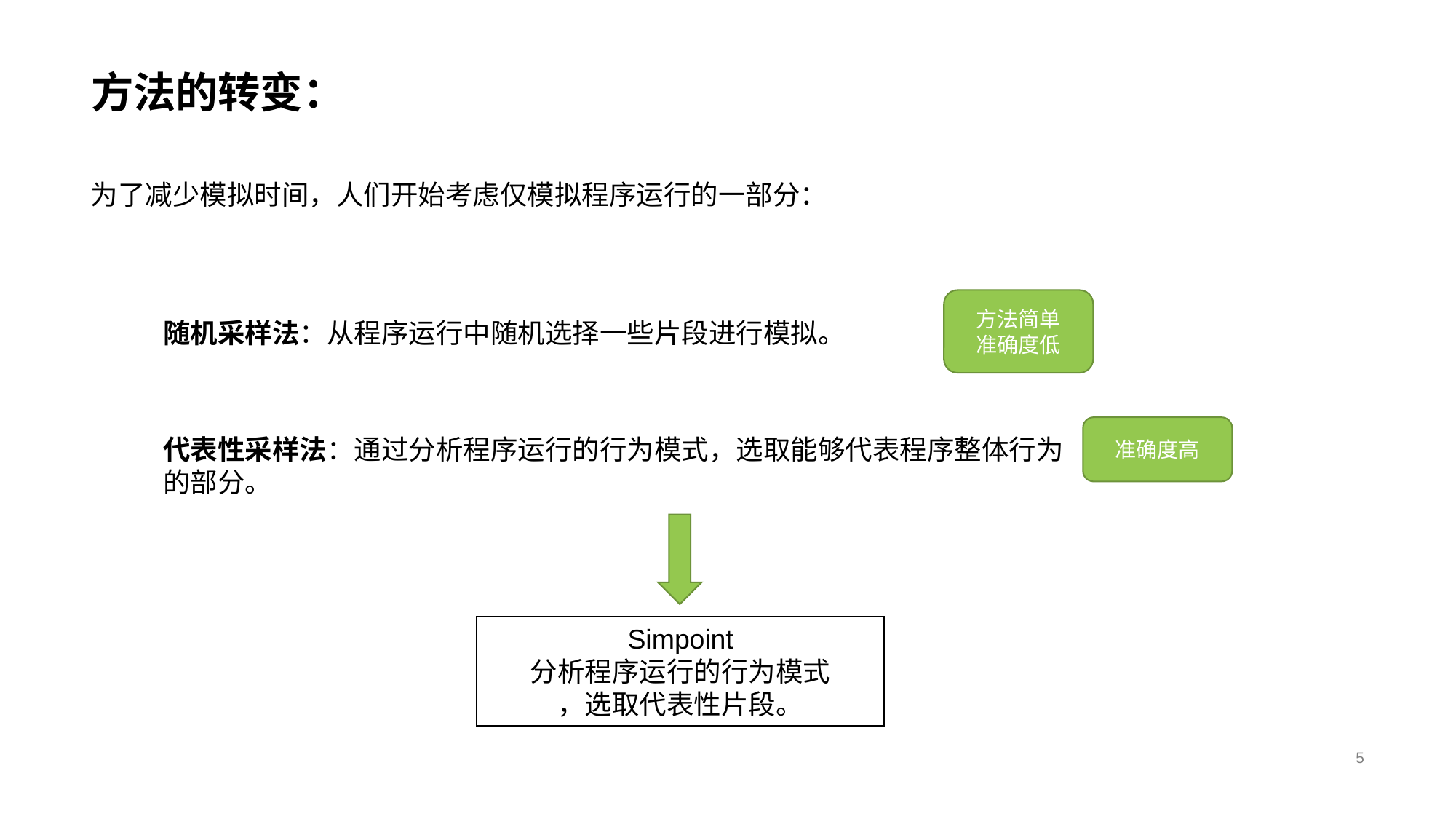

# 方法的转变：
为了减少模拟时间，人们开始考虑仅模拟程序运行的一部分：
方法简单
准确度低
随机采样法：从程序运行中随机选择一些片段进行模拟。
准确度高
代表性采样法：通过分析程序运行的行为模式，选取能够代表程序整体行为的部分。

Simpoint
分析程序运行的行为模式
，选取代表性片段。
5